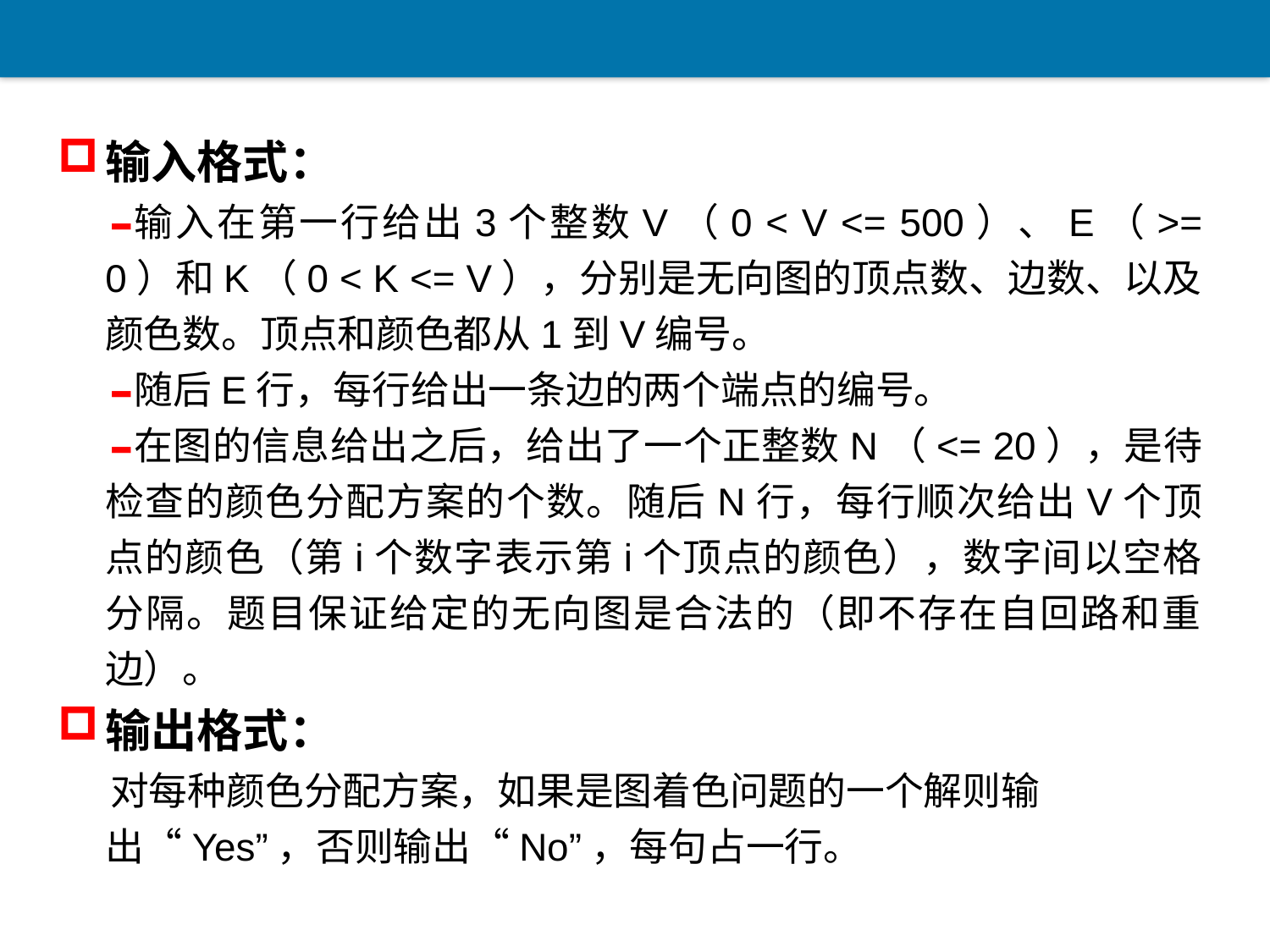

输入格式：
输入在第一行给出3个整数V（0 < V <= 500）、E（>= 0）和K（0 < K <= V），分别是无向图的顶点数、边数、以及颜色数。顶点和颜色都从1到V编号。
随后E行，每行给出一条边的两个端点的编号。
在图的信息给出之后，给出了一个正整数N（<= 20），是待检查的颜色分配方案的个数。随后N行，每行顺次给出V个顶点的颜色（第i个数字表示第i个顶点的颜色），数字间以空格分隔。题目保证给定的无向图是合法的（即不存在自回路和重边）。
输出格式：
     对每种颜色分配方案，如果是图着色问题的一个解则输出“Yes”，否则输出“No”，每句占一行。